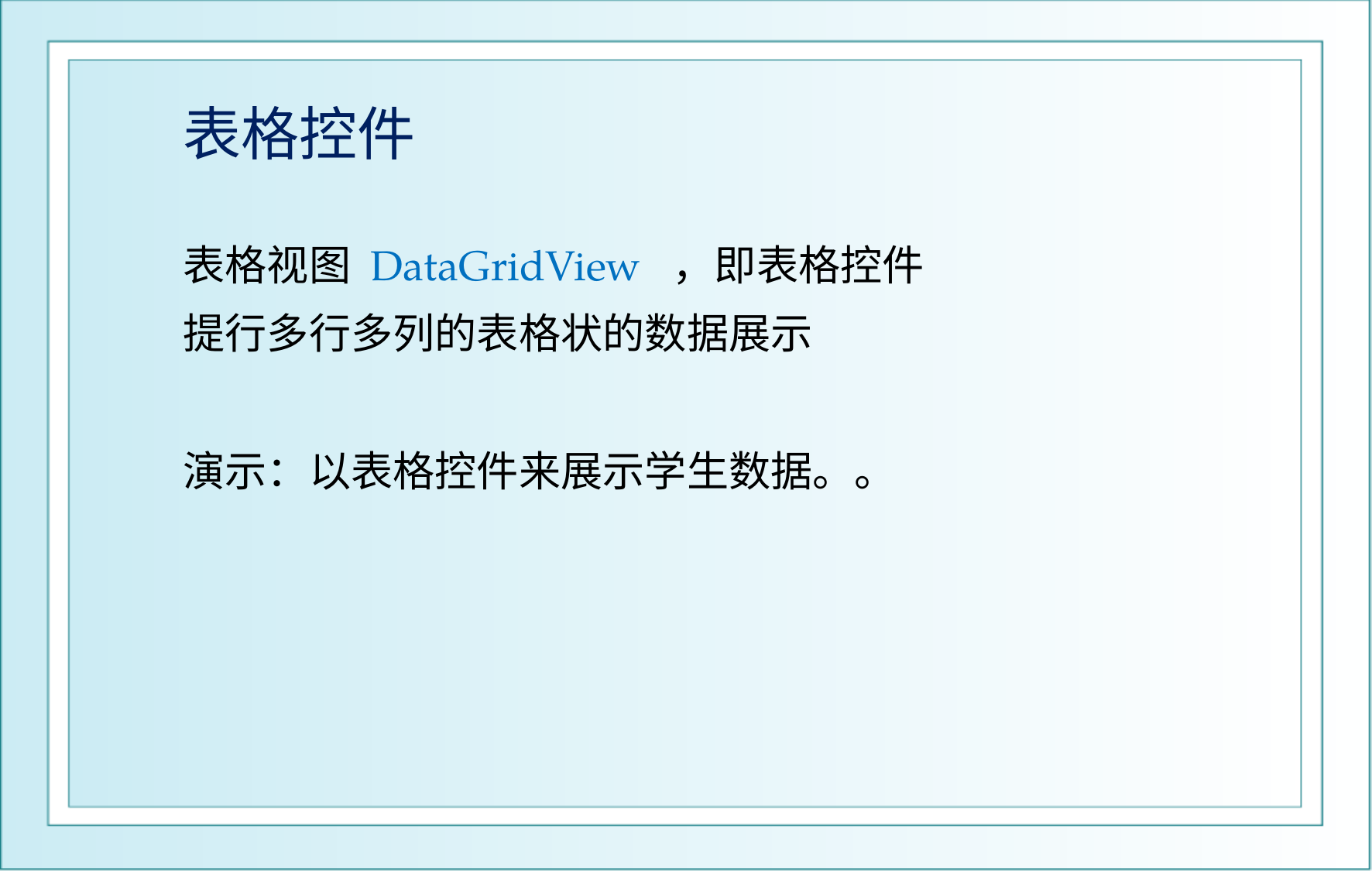

# 表格控件
表格视图 DataGridView  ，即表格控件
提行多行多列的表格状的数据展示

演示：以表格控件来展示学生数据。。